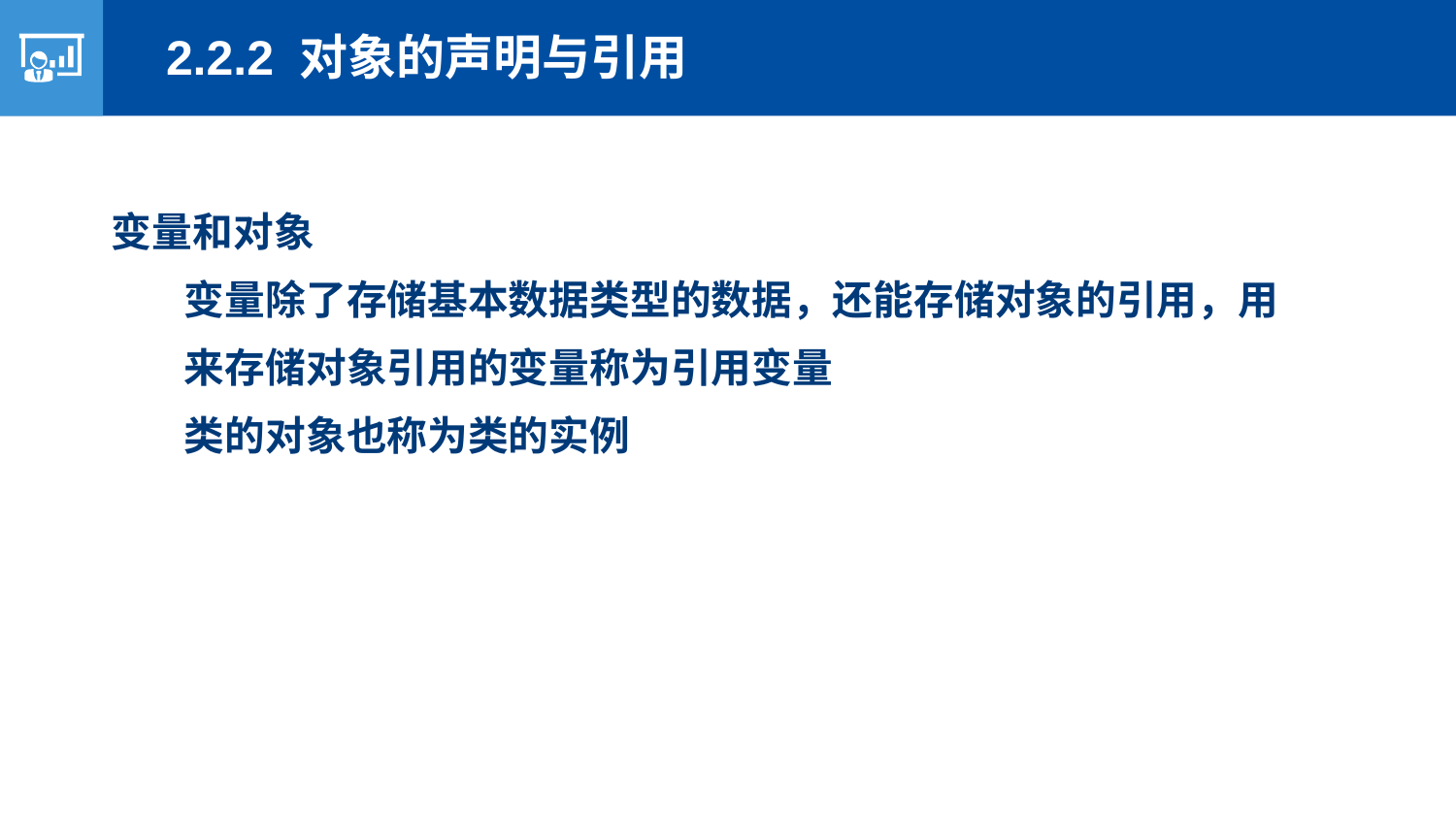

2.2.2 对象的声明与引用
变量和对象
变量除了存储基本数据类型的数据，还能存储对象的引用，用来存储对象引用的变量称为引用变量
类的对象也称为类的实例